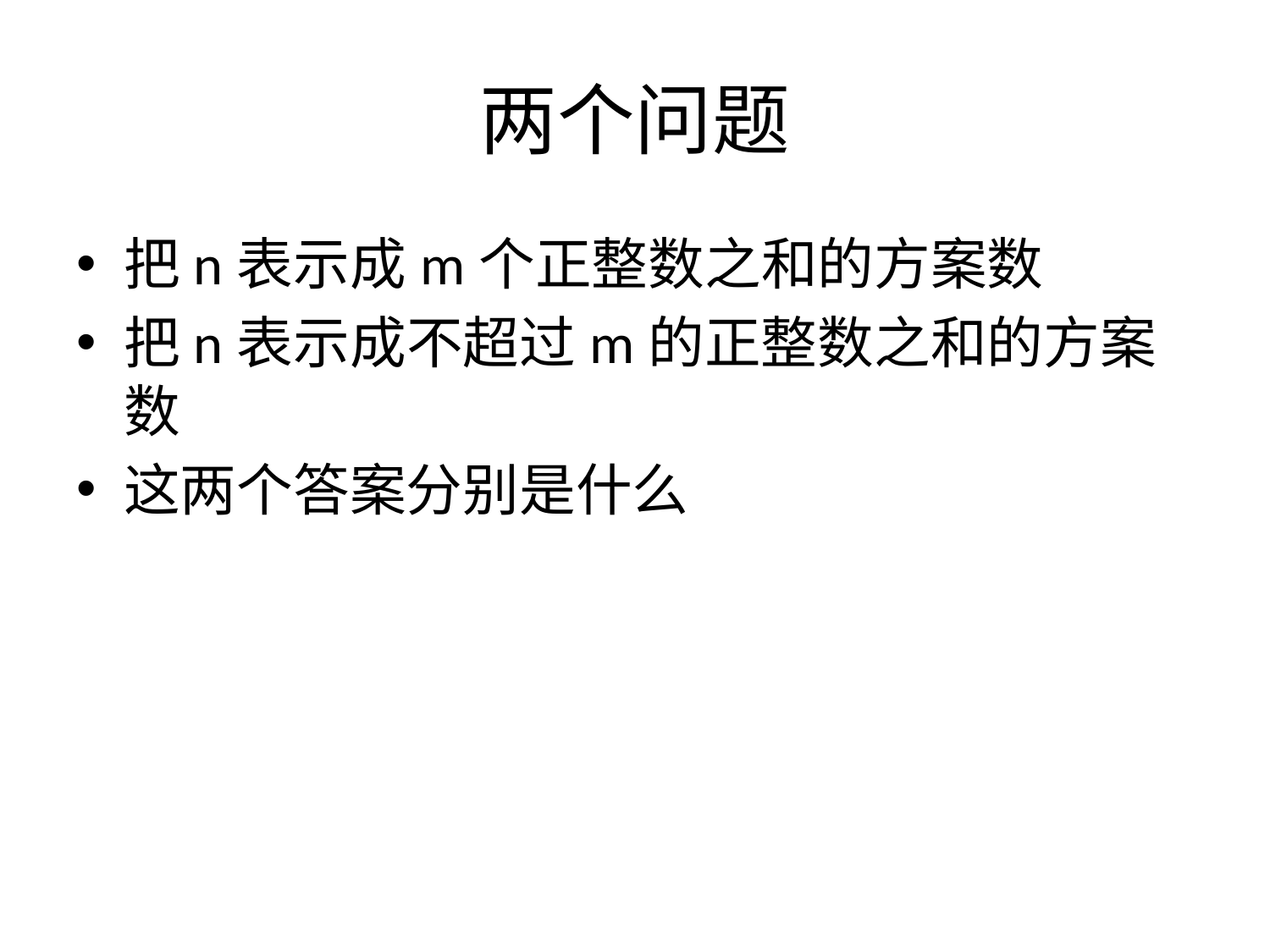

# 两个问题
把n表示成m个正整数之和的方案数
把n表示成不超过m的正整数之和的方案数
这两个答案分别是什么